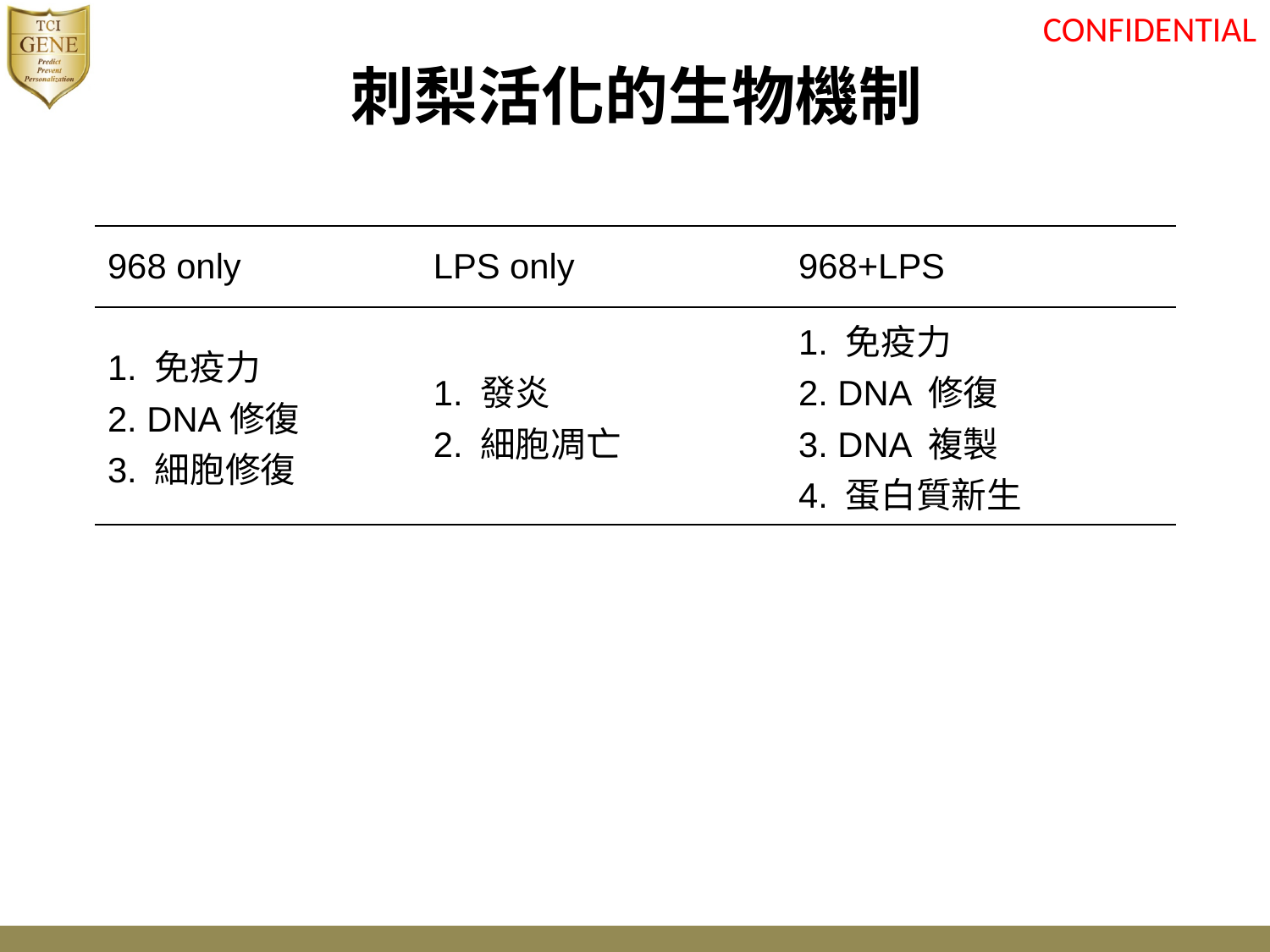

刺梨活化的生物機制
| 968 only | LPS only | 968+LPS |
| --- | --- | --- |
| 1. 免疫力 2. DNA修復 3. 細胞修復 | 1. 發炎 2. 細胞凋亡 | 1. 免疫力 2. DNA 修復 3. DNA 複製 4. 蛋白質新生 |